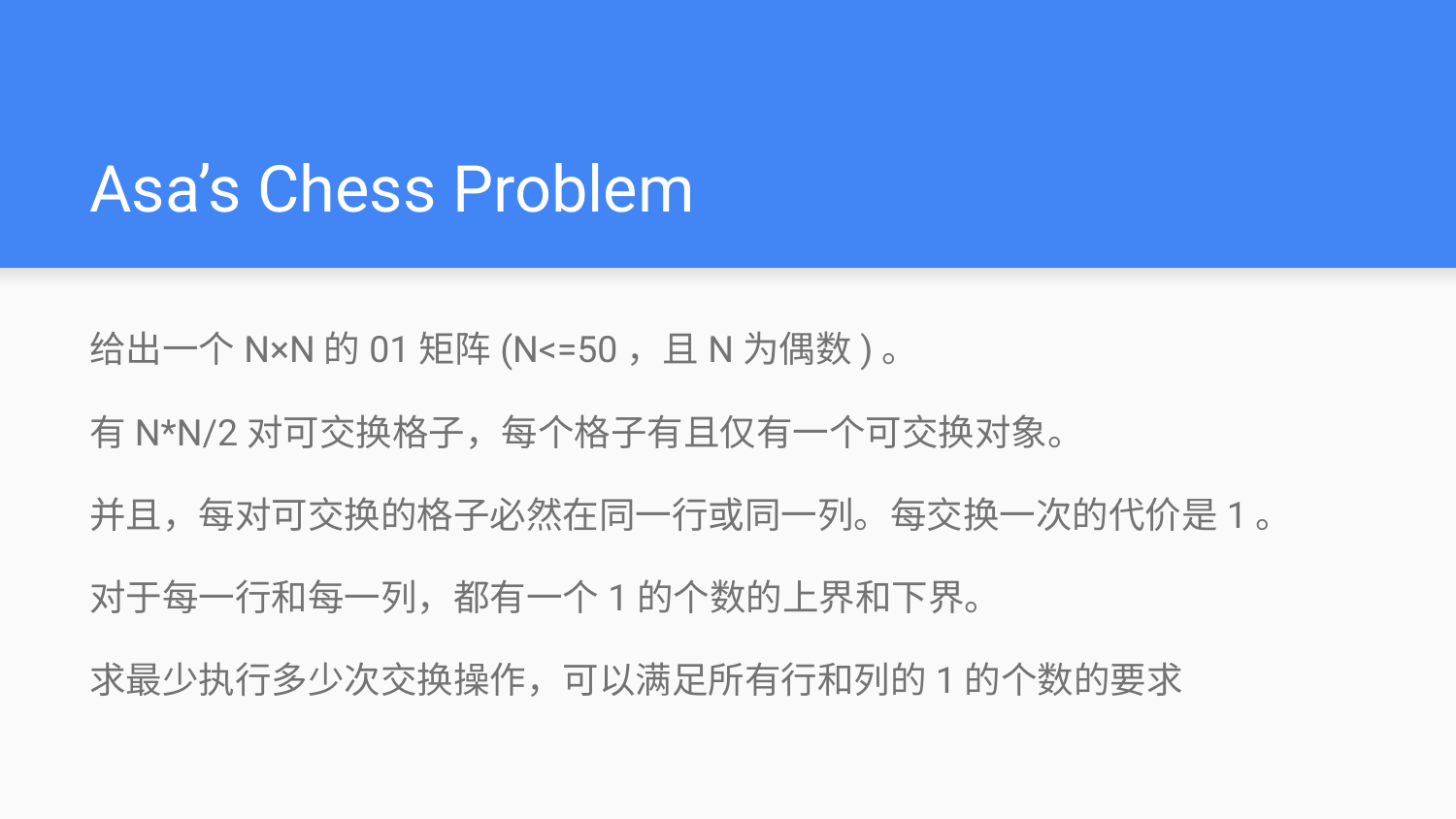

# Asa’s Chess Problem
给出一个N×N的01矩阵(N<=50，且N为偶数)。
有N*N/2对可交换格子，每个格子有且仅有一个可交换对象。
并且，每对可交换的格子必然在同一行或同一列。每交换一次的代价是1。
对于每一行和每一列，都有一个1的个数的上界和下界。
求最少执行多少次交换操作，可以满足所有行和列的1的个数的要求